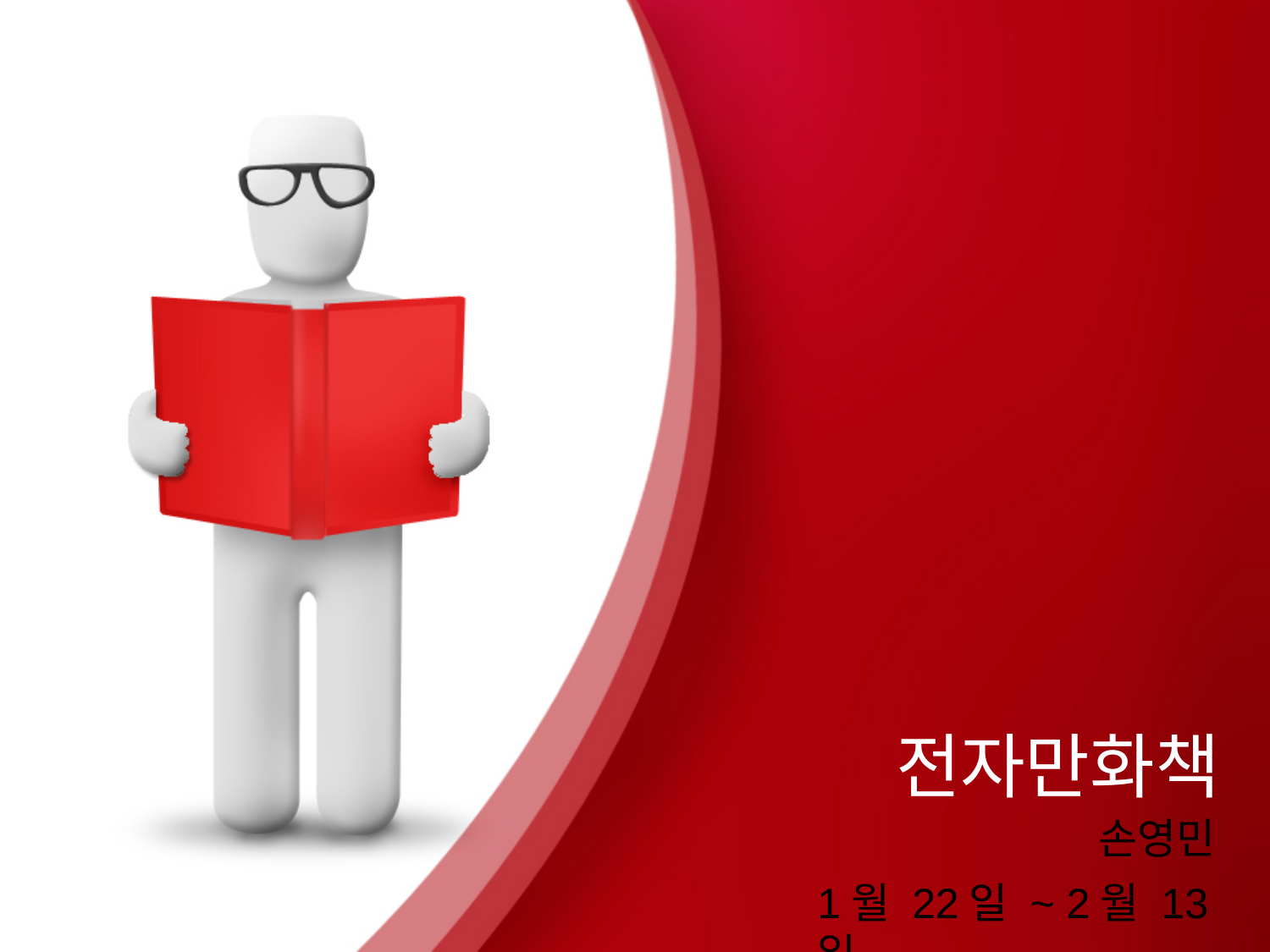

전자만화책
손영민
1월 22일 ~ 2월 13일